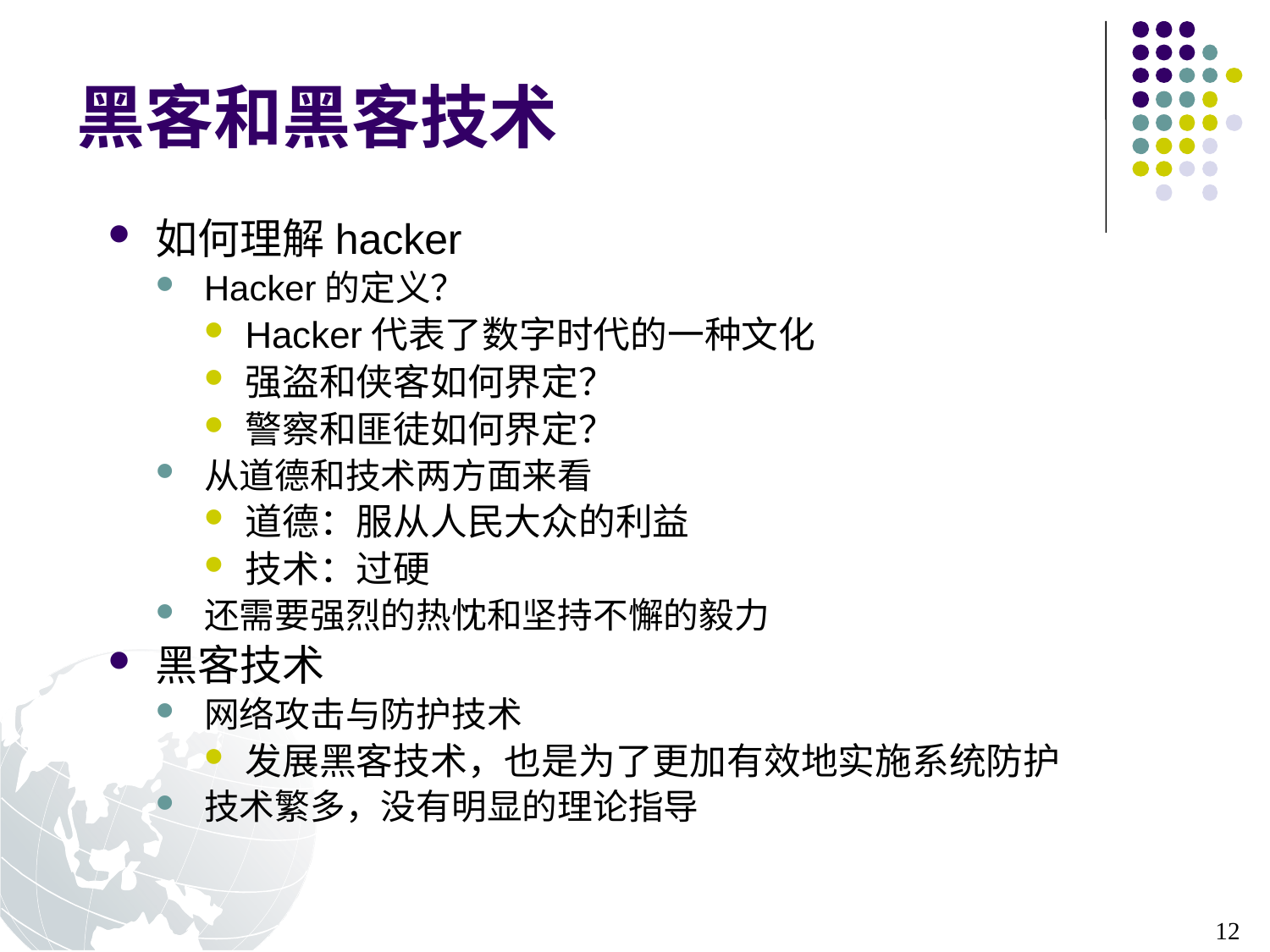

# 黑客和黑客技术
如何理解hacker
Hacker的定义？
Hacker代表了数字时代的一种文化
强盗和侠客如何界定？
警察和匪徒如何界定？
从道德和技术两方面来看
道德：服从人民大众的利益
技术：过硬
还需要强烈的热忱和坚持不懈的毅力
黑客技术
网络攻击与防护技术
发展黑客技术，也是为了更加有效地实施系统防护
技术繁多，没有明显的理论指导